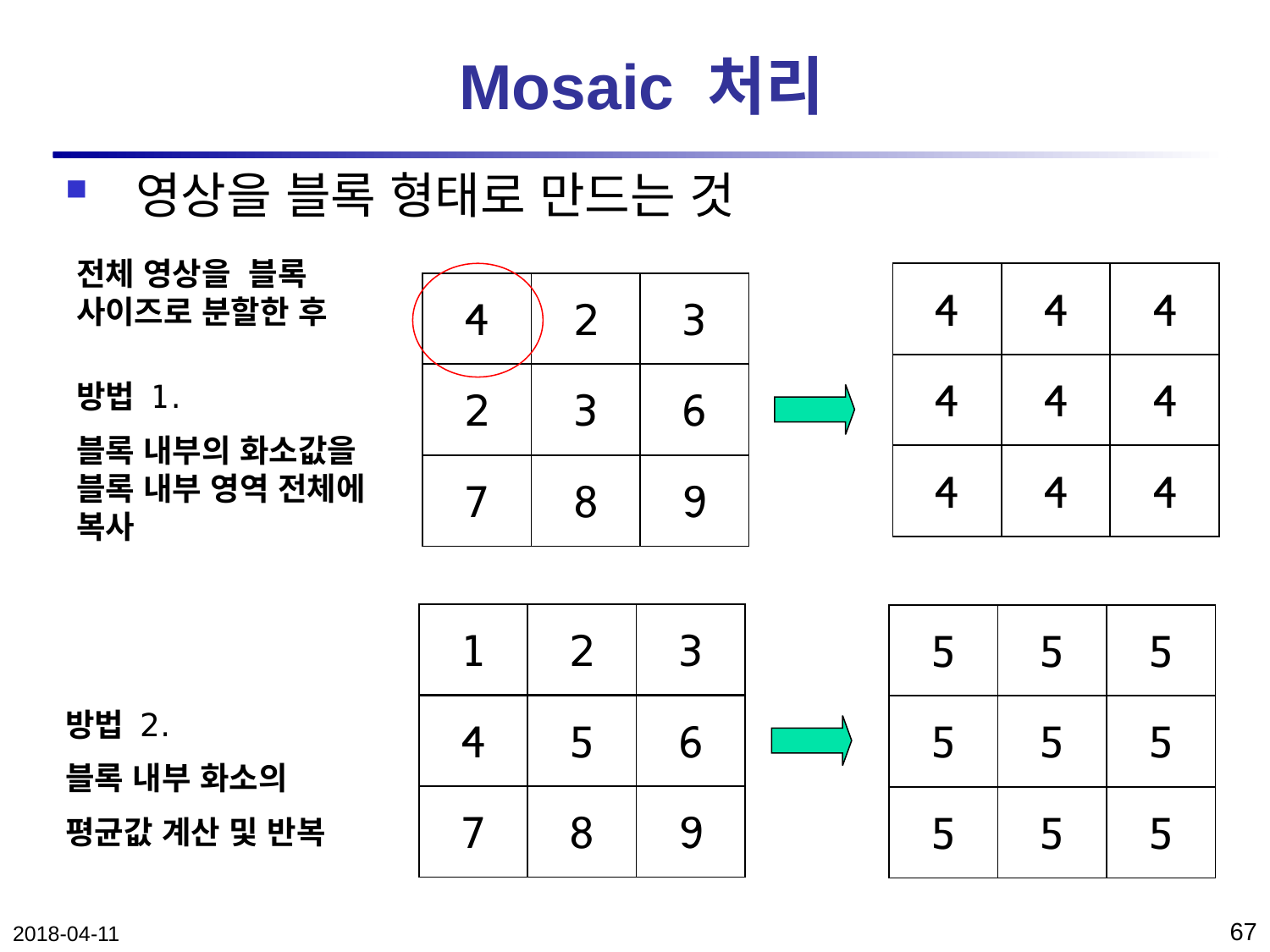

# Mosaic 처리
 영상을 블록 형태로 만드는 것
전체 영상을  블록 사이즈로 분할한 후
4
4
4
4
4
4
4
4
4

4
2
3
2
3
6
7
8
9
방법 1.
블록 내부의 화소값을
블록 내부 영역 전체에 복사

1
2
3
4
5
6
7
8
9
5
5
5
5
5
5
5
5
5
방법 2.
블록 내부 화소의
평균값 계산 및 반복

2018-04-11
67